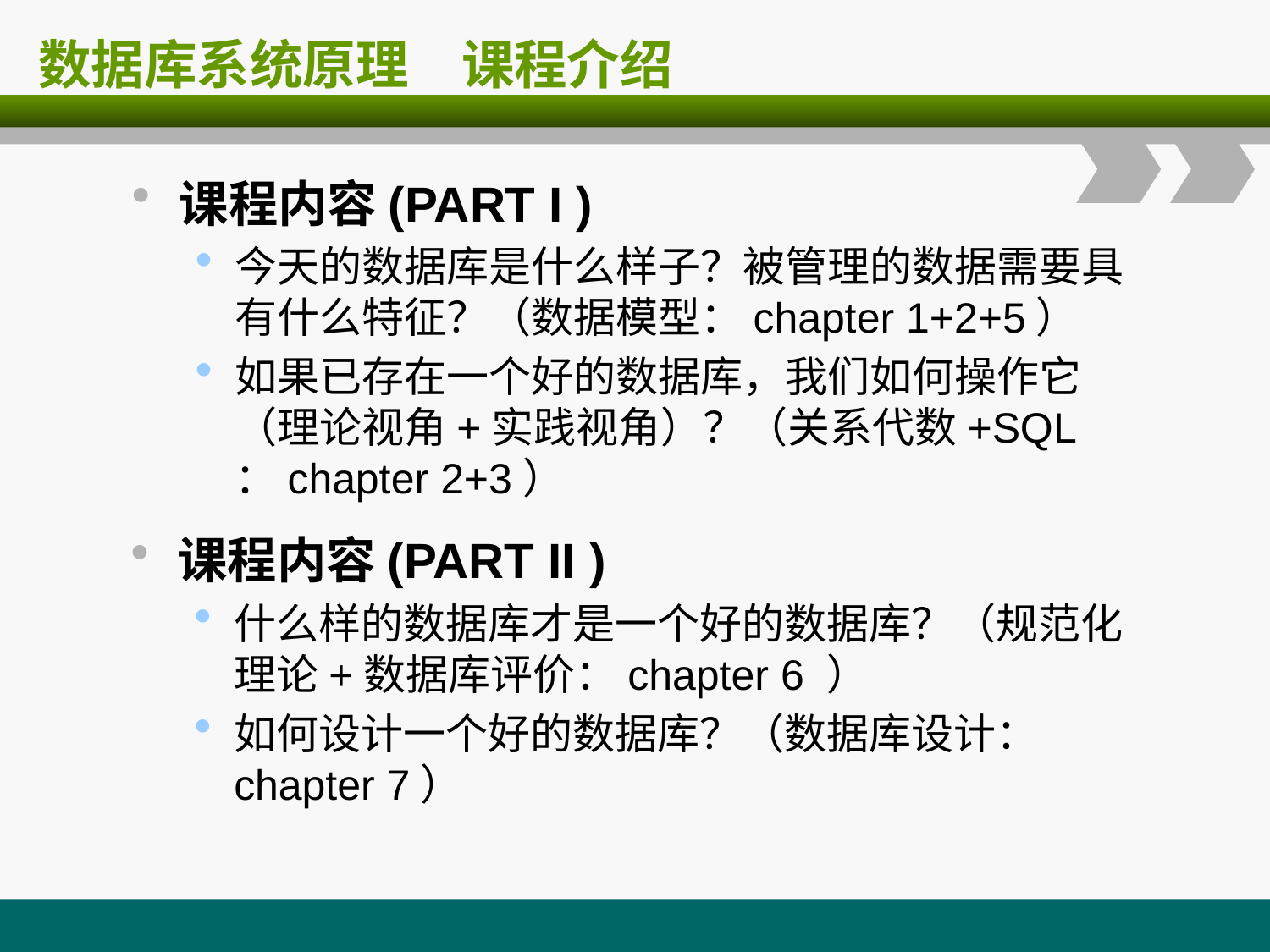

# 数据库系统原理　课程介绍
课程内容(PART I )
今天的数据库是什么样子？被管理的数据需要具有什么特征？（数据模型：chapter 1+2+5）
如果已存在一个好的数据库，我们如何操作它（理论视角+实践视角）？（关系代数+SQL ：chapter 2+3）

课程内容(PART II )
什么样的数据库才是一个好的数据库？（规范化理论+数据库评价：chapter 6 ）
如何设计一个好的数据库？（数据库设计：chapter 7）